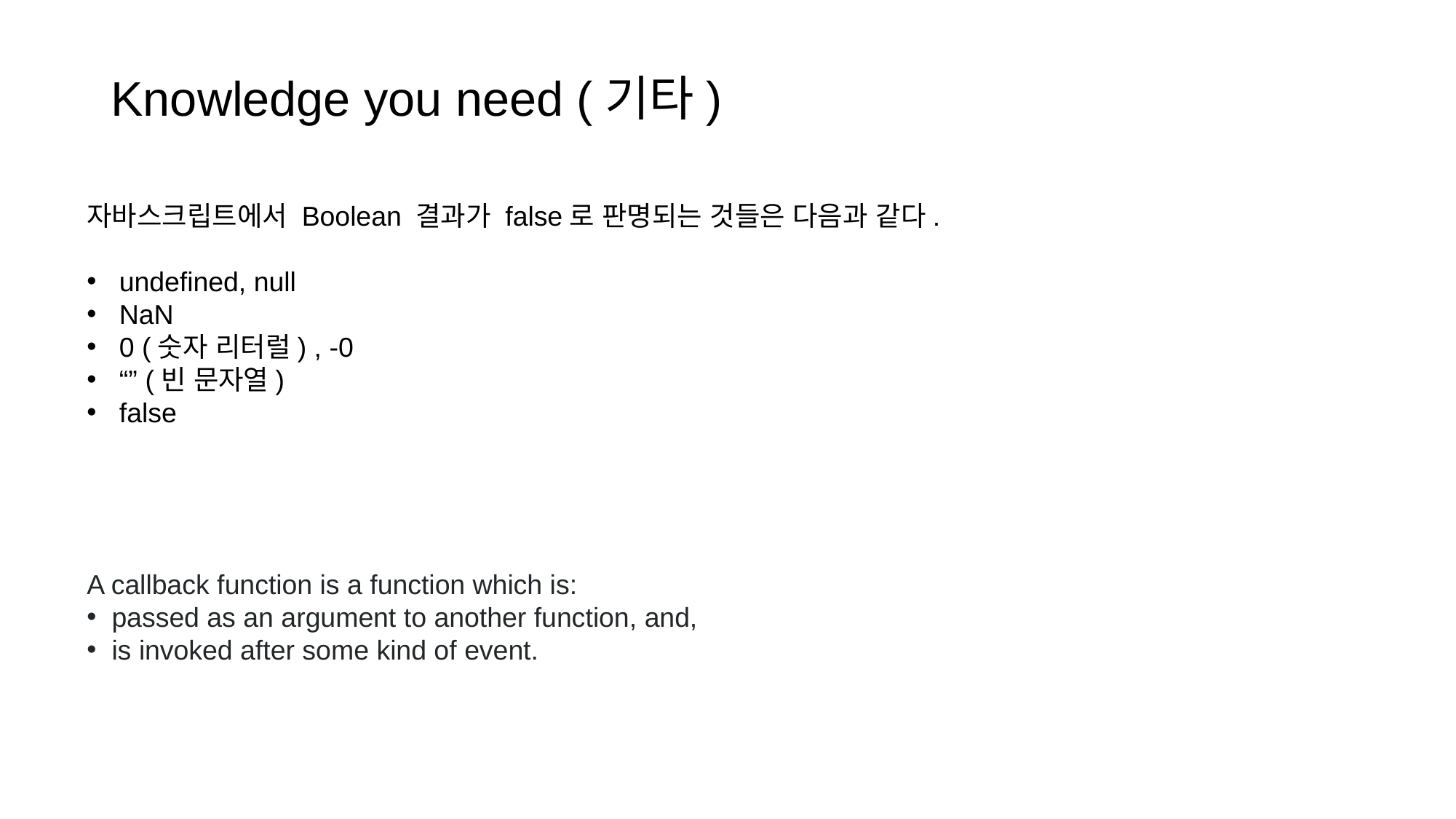

# Knowledge you need (기타)
자바스크립트에서 Boolean 결과가 false로 판명되는 것들은 다음과 같다.

   undefined, null
   NaN
   0 (숫자 리터럴) , -0
   “” (빈 문자열)
   false
A callback function is a function which is:
  passed as an argument to another function, and,
  is invoked after some kind of event.